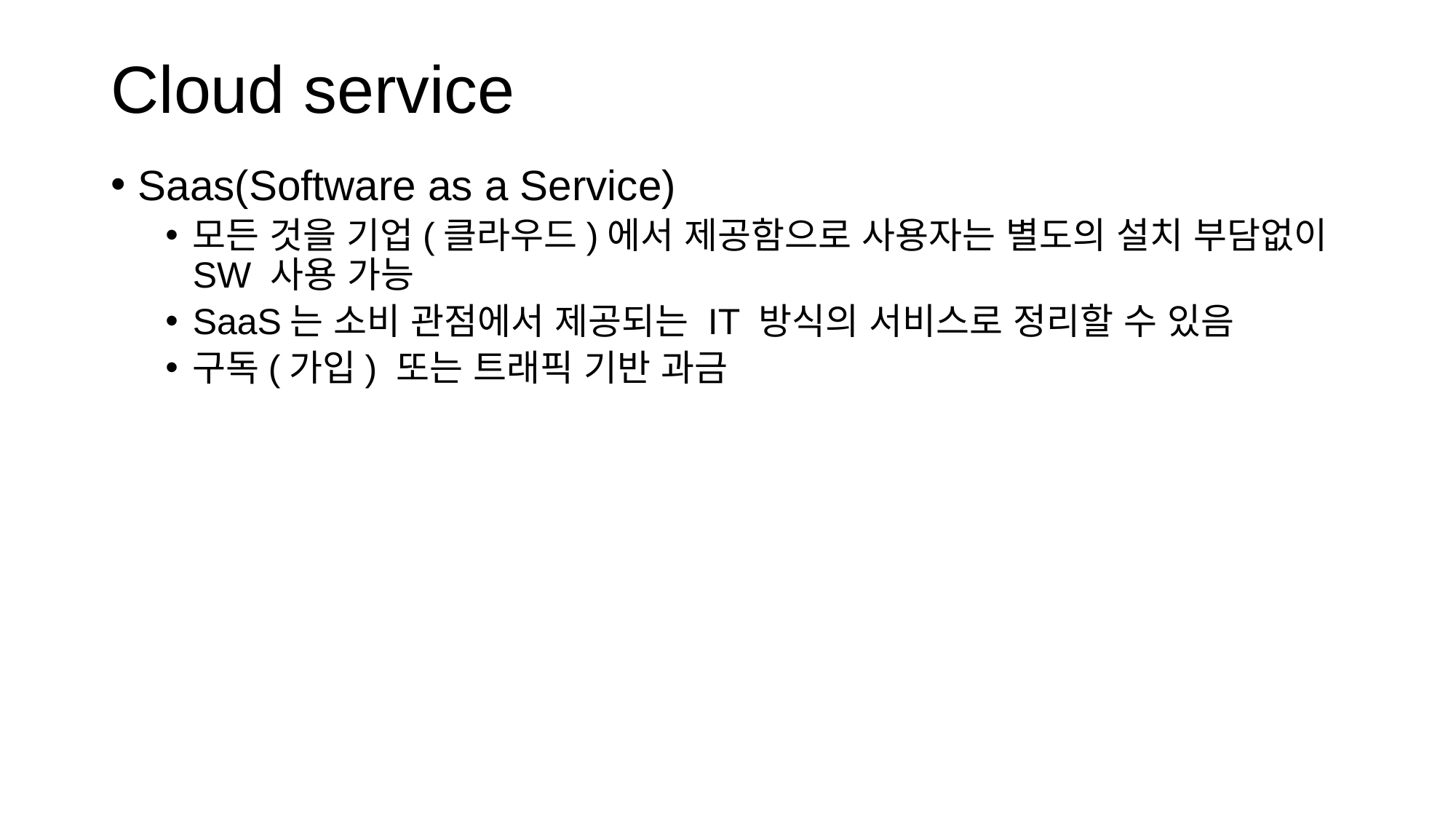

# Cloud service
Saas(Software as a Service)
모든 것을 기업(클라우드)에서 제공함으로 사용자는 별도의 설치 부담없이 SW 사용 가능
SaaS는 소비 관점에서 제공되는 IT 방식의 서비스로 정리할 수 있음
구독(가입) 또는 트래픽 기반 과금